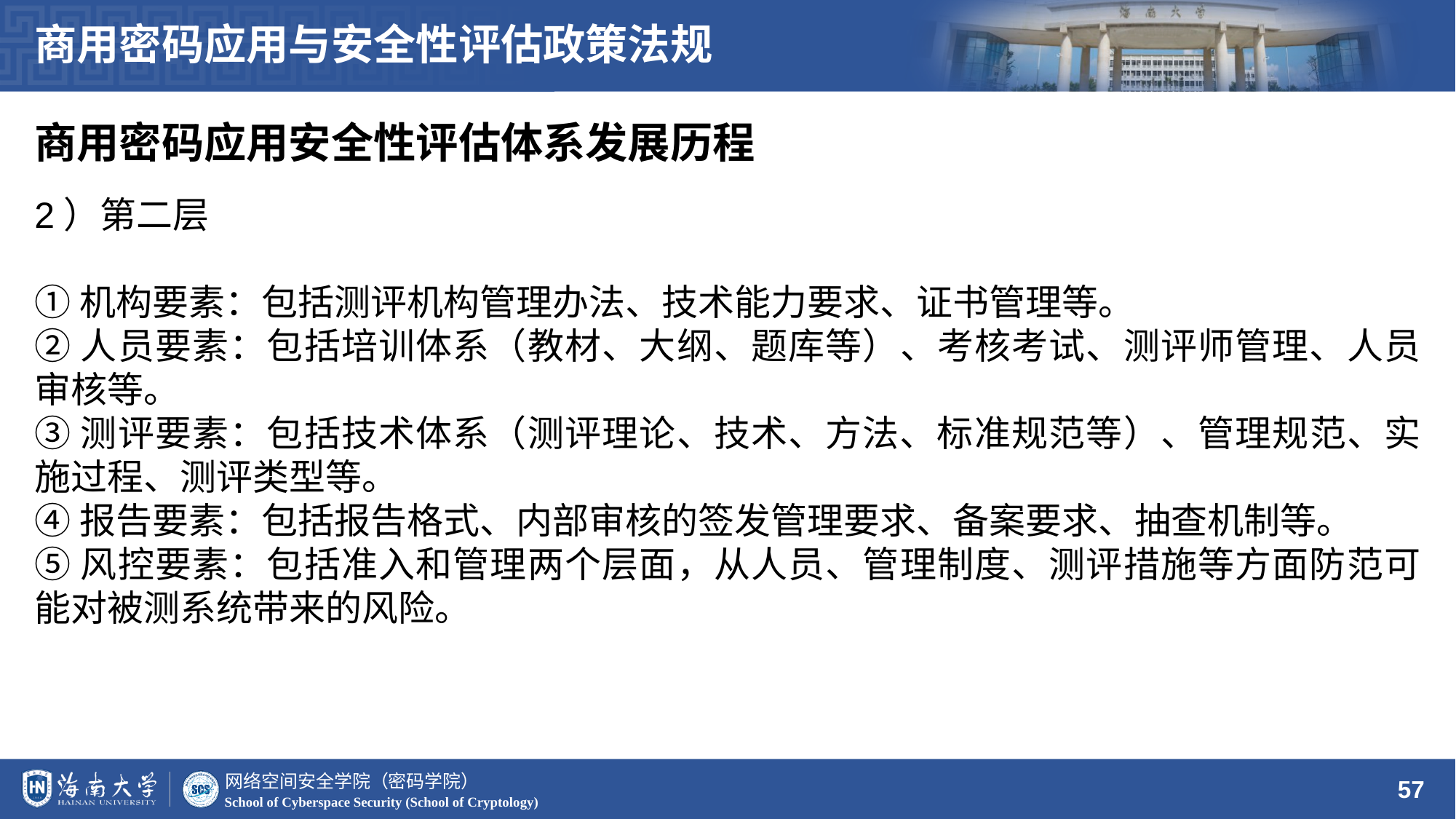

商用密码应用与安全性评估政策法规

商用密码应用安全性评估体系发展历程
2）第二层

①机构要素：包括测评机构管理办法、技术能力要求、证书管理等。
②人员要素：包括培训体系（教材、大纲、题库等）、考核考试、测评师管理、人员审核等。
③测评要素：包括技术体系（测评理论、技术、方法、标准规范等）、管理规范、实施过程、测评类型等。
④报告要素：包括报告格式、内部审核的签发管理要求、备案要求、抽查机制等。
⑤风控要素：包括准入和管理两个层面，从人员、管理制度、测评措施等方面防范可能对被测系统带来的风险。

57